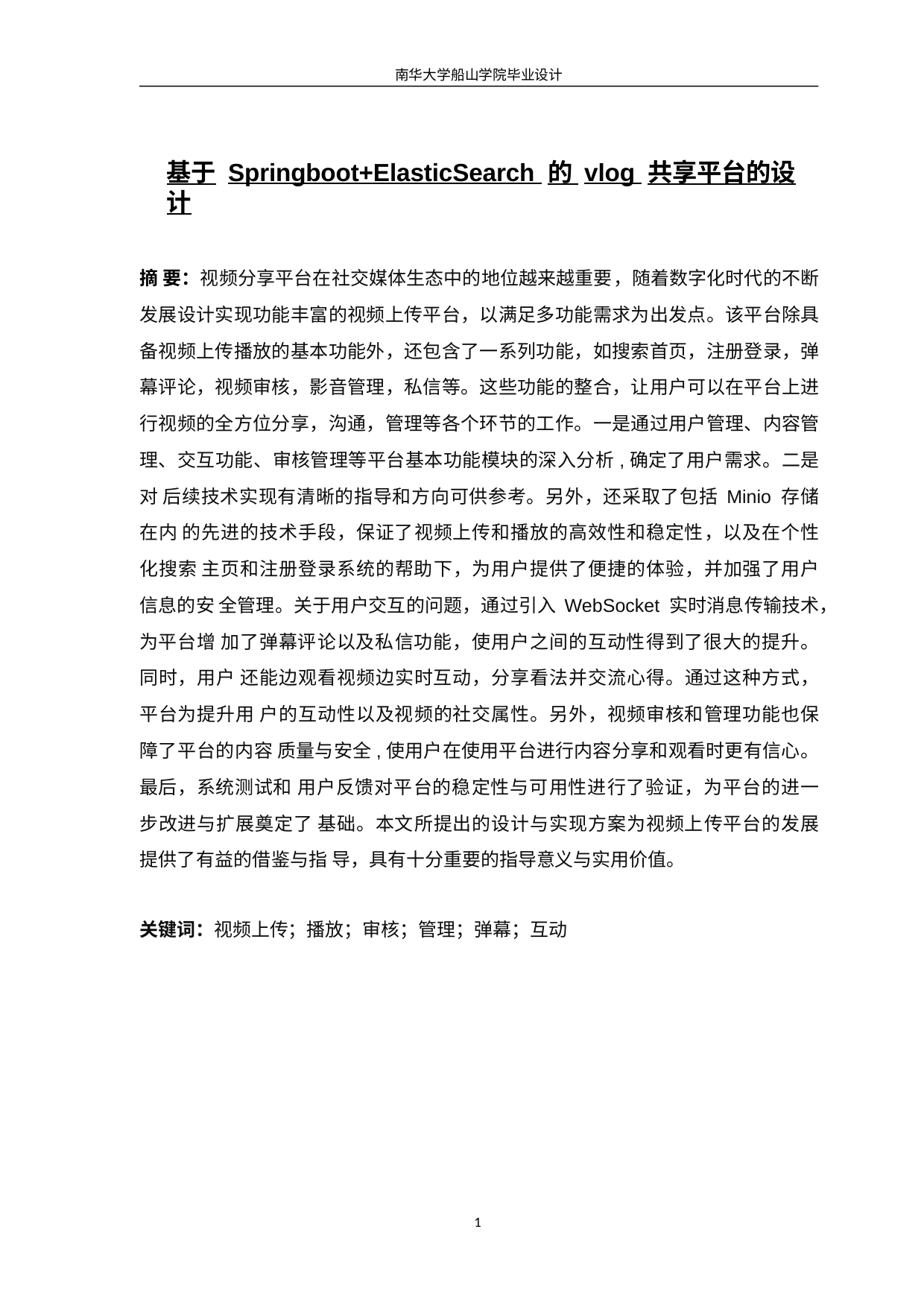

南华大学船山学院毕业设计

基于Springboot+ElasticSearch 的 vlog 共享平台的设计

摘 要：视频分享平台在社交媒体生态中的地位越来越重要，随着数字化时代的不断 发展设计实现功能丰富的视频上传平台，以满足多功能需求为出发点。该平台除具 备视频上传播放的基本功能外，还包含了一系列功能，如搜索首页，注册登录，弹 幕评论，视频审核，影音管理，私信等。这些功能的整合，让用户可以在平台上进 行视频的全方位分享，沟通，管理等各个环节的工作。一是通过用户管理、内容管 理、交互功能、审核管理等平台基本功能模块的深入分析,确定了用户需求。二是对 后续技术实现有清晰的指导和方向可供参考。另外，还采取了包括 Minio 存储在内 的先进的技术手段，保证了视频上传和播放的高效性和稳定性，以及在个性化搜索 主页和注册登录系统的帮助下，为用户提供了便捷的体验，并加强了用户信息的安 全管理。关于用户交互的问题，通过引入 WebSocket 实时消息传输技术，为平台增 加了弹幕评论以及私信功能，使用户之间的互动性得到了很大的提升。同时，用户 还能边观看视频边实时互动，分享看法并交流心得。通过这种方式，平台为提升用 户的互动性以及视频的社交属性。另外，视频审核和管理功能也保障了平台的内容 质量与安全,使用户在使用平台进行内容分享和观看时更有信心。最后，系统测试和 用户反馈对平台的稳定性与可用性进行了验证，为平台的进一步改进与扩展奠定了 基础。本文所提出的设计与实现方案为视频上传平台的发展提供了有益的借鉴与指 导，具有十分重要的指导意义与实用价值。

关键词：视频上传；播放；审核；管理；弹幕；互动
1